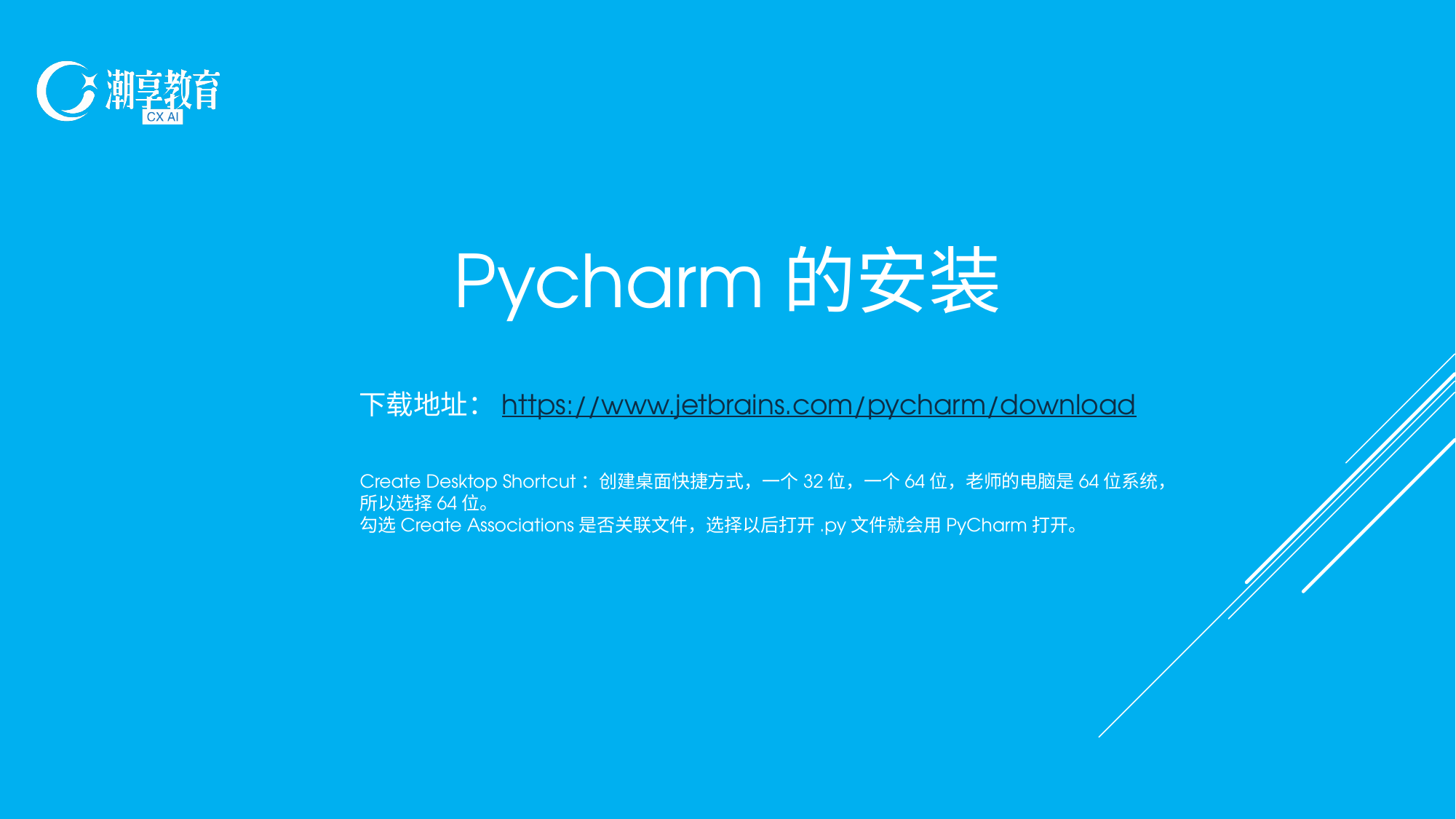

Pycharm的安装
下载地址：https://www.jetbrains.com/pycharm/download
Create Desktop Shortcut：创建桌面快捷方式，一个32位，一个64位，老师的电脑是64位系统，所以选择64位。
勾选Create Associations是否关联文件，选择以后打开.py文件就会用PyCharm打开。